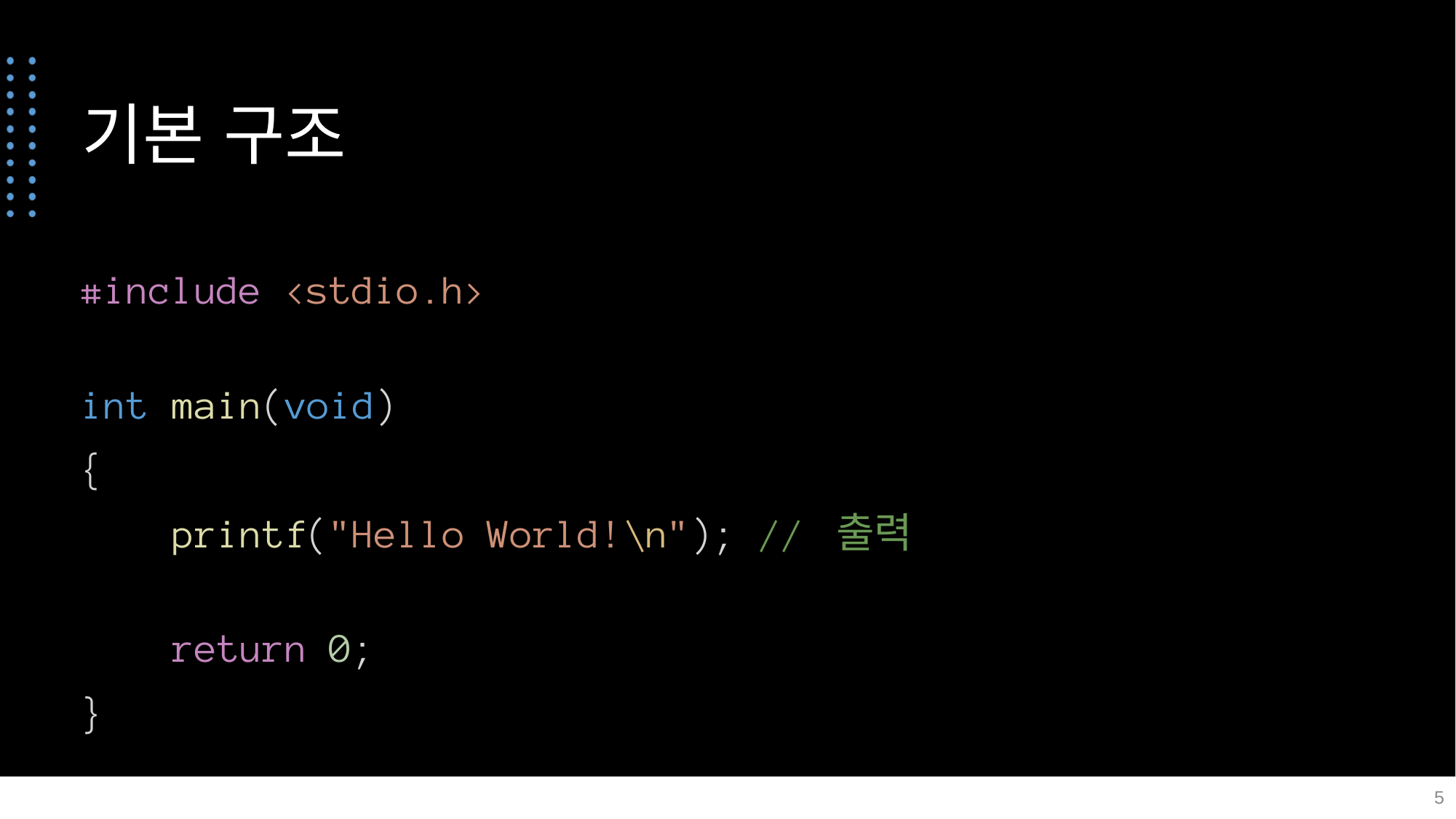

# 기본 구조
#include <stdio.h>
int main(void)
{
    printf("Hello World!\n"); // 출력
    return 0;
}

5